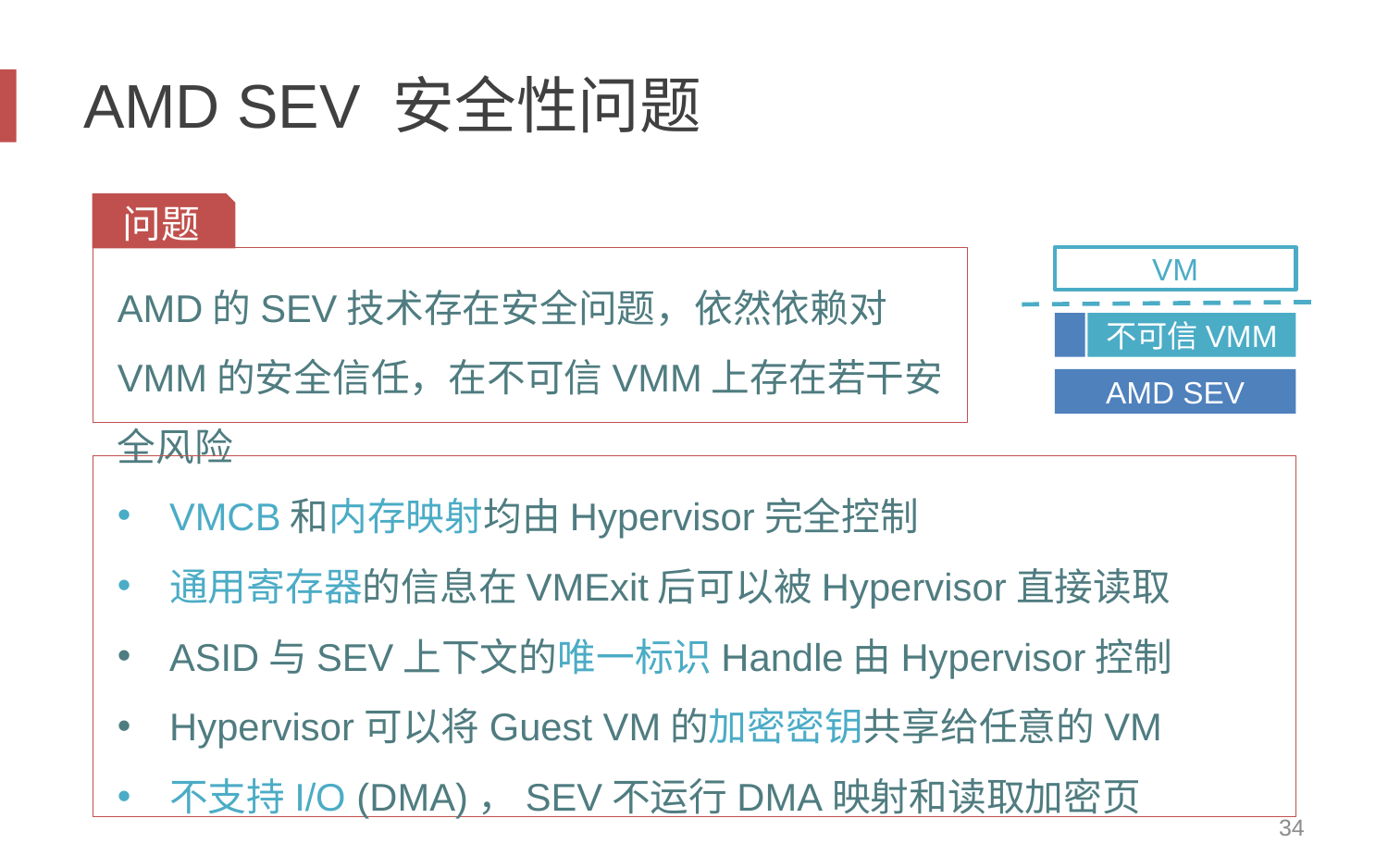

# AMD SEV 安全性问题
问题
VM

AMD的SEV技术存在安全问题，依然依赖对VMM的安全信任，在不可信VMM上存在若干安全风险

不可信VMM
AMD SEV

VMCB和内存映射均由Hypervisor完全控制
通用寄存器的信息在VMExit后可以被Hypervisor直接读取
ASID与SEV上下文的唯一标识Handle由Hypervisor控制
Hypervisor可以将Guest VM的加密密钥共享给任意的VM
不支持I/O (DMA)，SEV不运行DMA映射和读取加密页
34